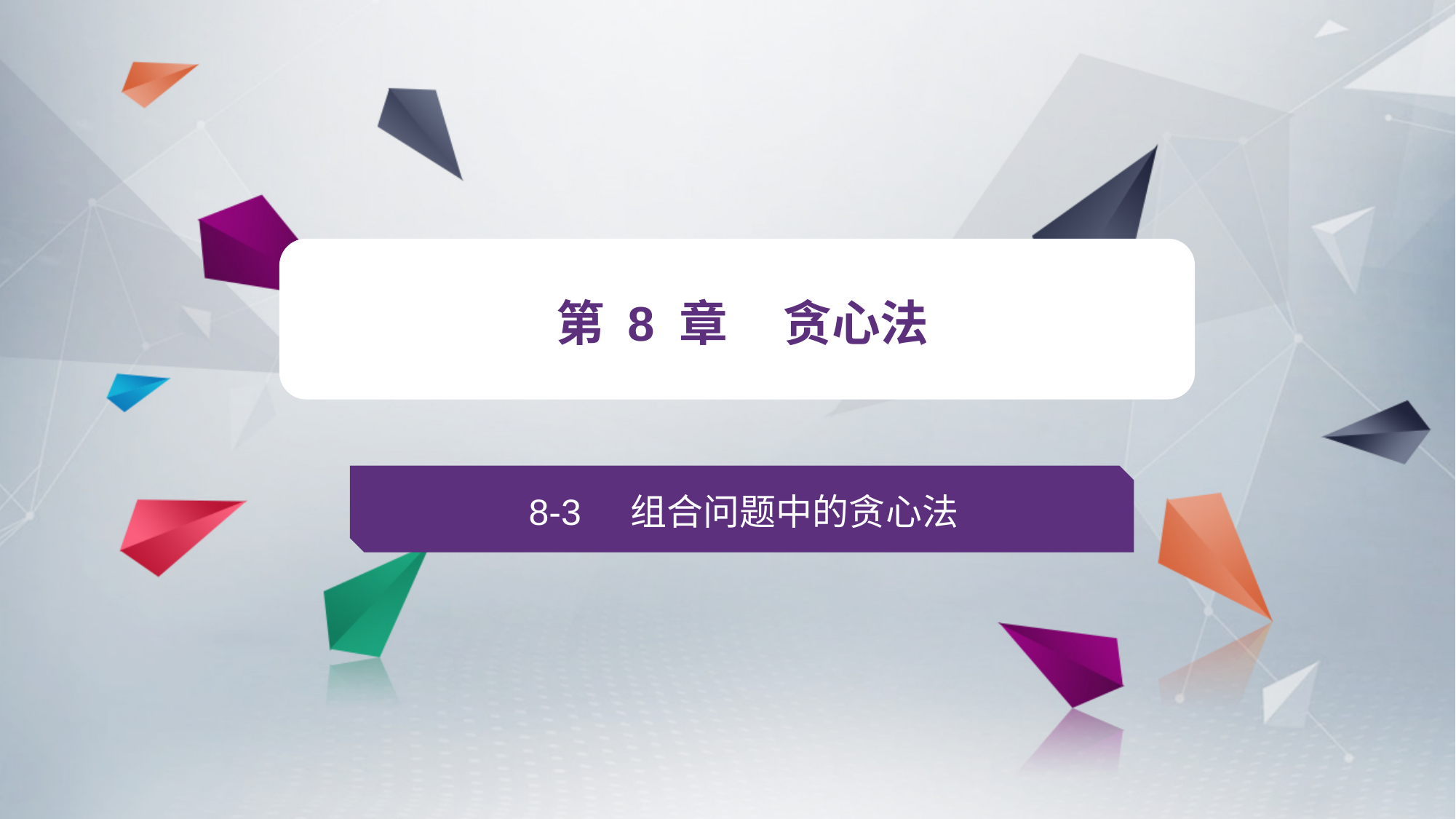

v
第 8 章     贪心法

8-3    组合问题中的贪心法